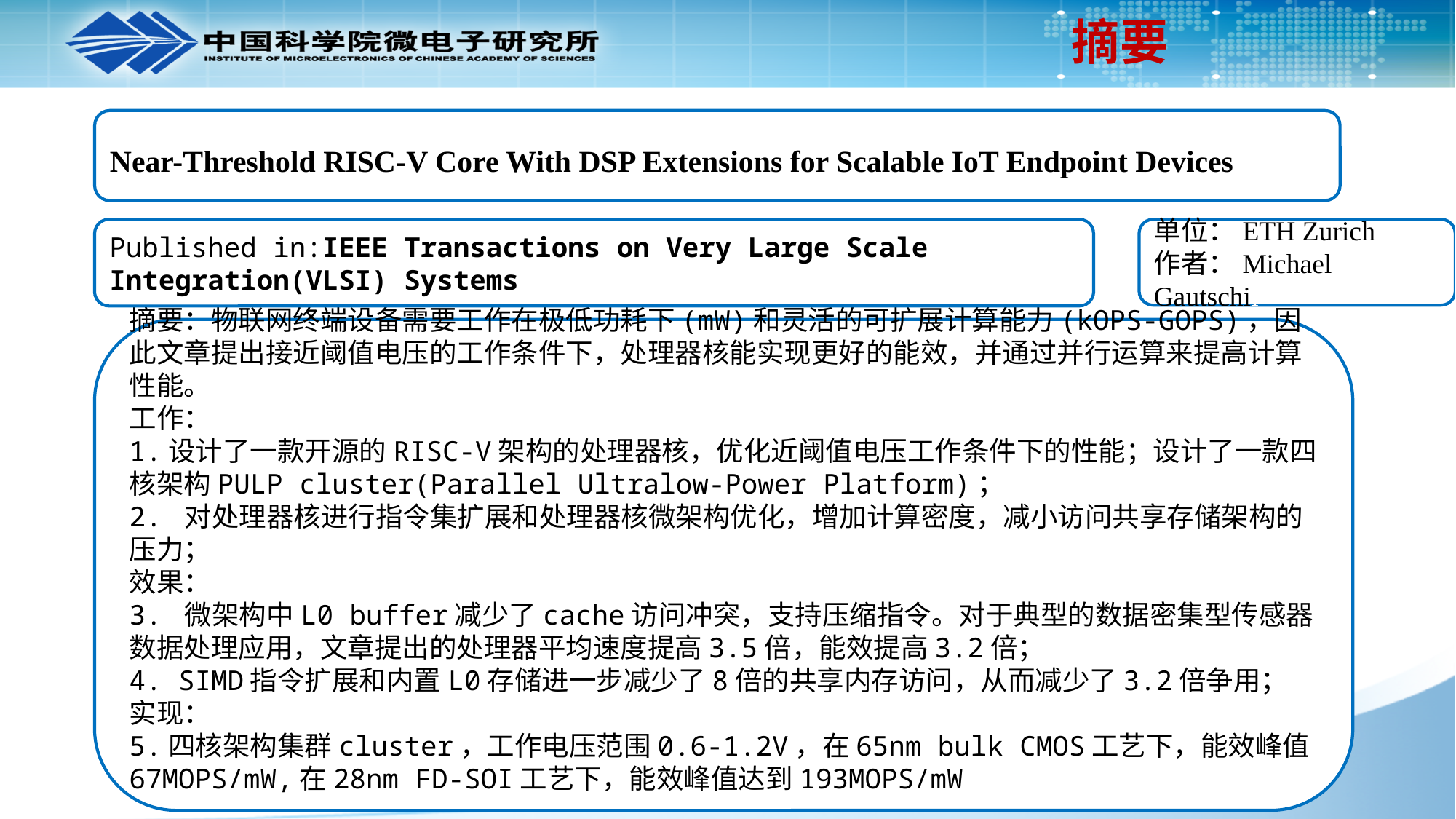

# 摘要
Near-Threshold RISC-V Core With DSP Extensions for Scalable IoT Endpoint Devices

Published in:IEEE Transactions on Very Large Scale Integration(VLSI) Systemshael Gautschi
单位：ETH Zurich
作者：Michael Gautschii
摘要：物联网终端设备需要工作在极低功耗下(mW)和灵活的可扩展计算能力(kOPS-GOPS)，因此文章提出接近阈值电压的工作条件下，处理器核能实现更好的能效，并通过并行运算来提高计算性能。
工作：
1.设计了一款开源的RISC-V架构的处理器核，优化近阈值电压工作条件下的性能；设计了一款四核架构PULP cluster(Parallel Ultralow-Power Platform)；
2. 对处理器核进行指令集扩展和处理器核微架构优化，增加计算密度，减小访问共享存储架构的压力；
效果：
3. 微架构中L0 buffer减少了cache访问冲突，支持压缩指令。对于典型的数据密集型传感器数据处理应用，文章提出的处理器平均速度提高3.5倍，能效提高3.2倍；
4. SIMD指令扩展和内置L0存储进一步减少了8倍的共享内存访问，从而减少了3.2倍争用；
实现：
5.四核架构集群cluster，工作电压范围0.6-1.2V，在65nm bulk CMOS工艺下，能效峰值67MOPS/mW,在28nm FD-SOI工艺下，能效峰值达到193MOPS/mW

5